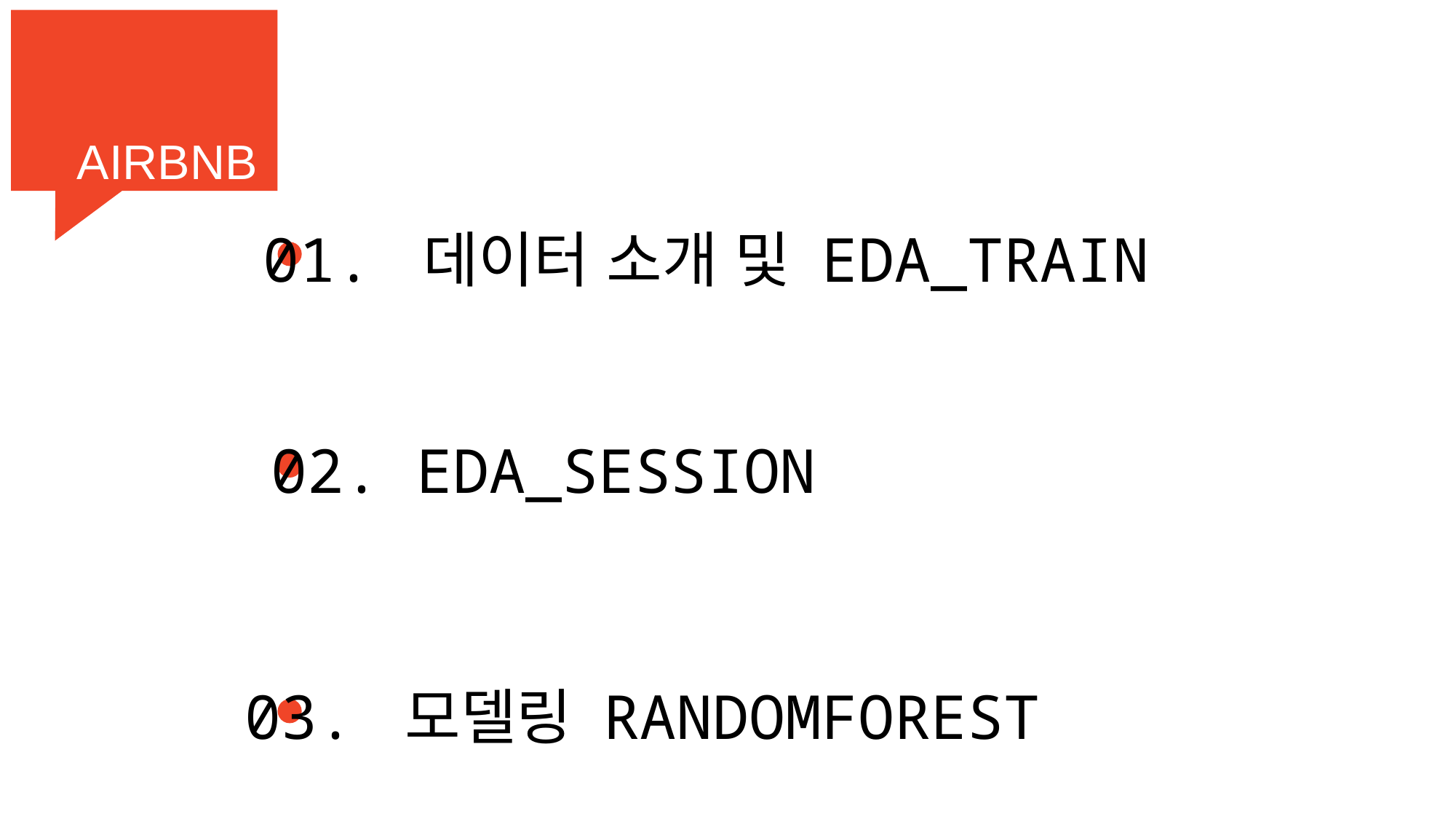

AIRBNB
01. 데이터 소개 및 EDA_TRAIN

02. EDA_SESSION

03. 모델링 RANDOMFOREST